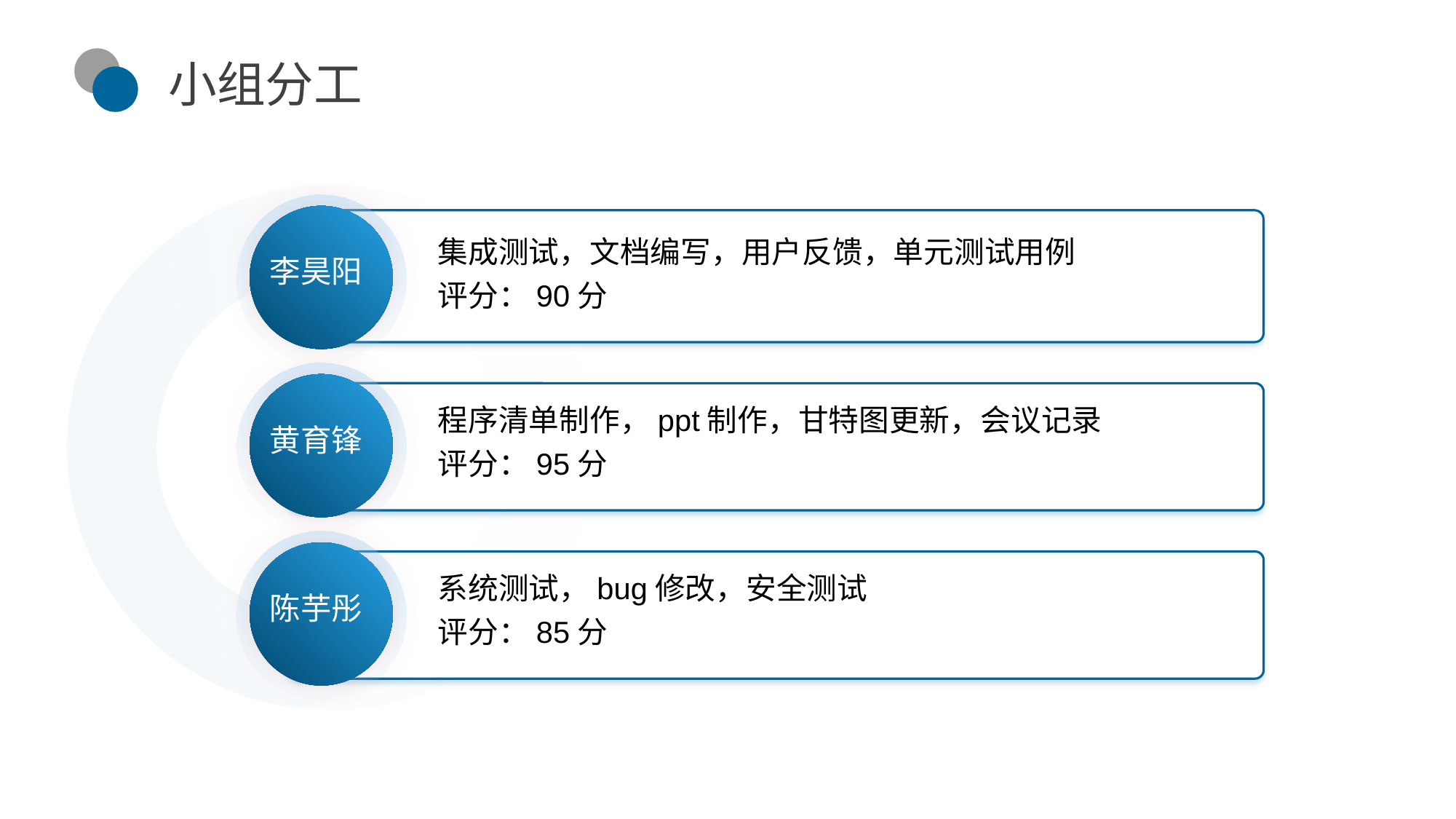

小组分工

集成测试，文档编写，用户反馈，单元测试用例
评分：90分
李昊阳

程序清单制作，ppt制作，甘特图更新，会议记录
评分：95分
黄育锋

系统测试，bug修改，安全测试
评分：85分
陈芋彤